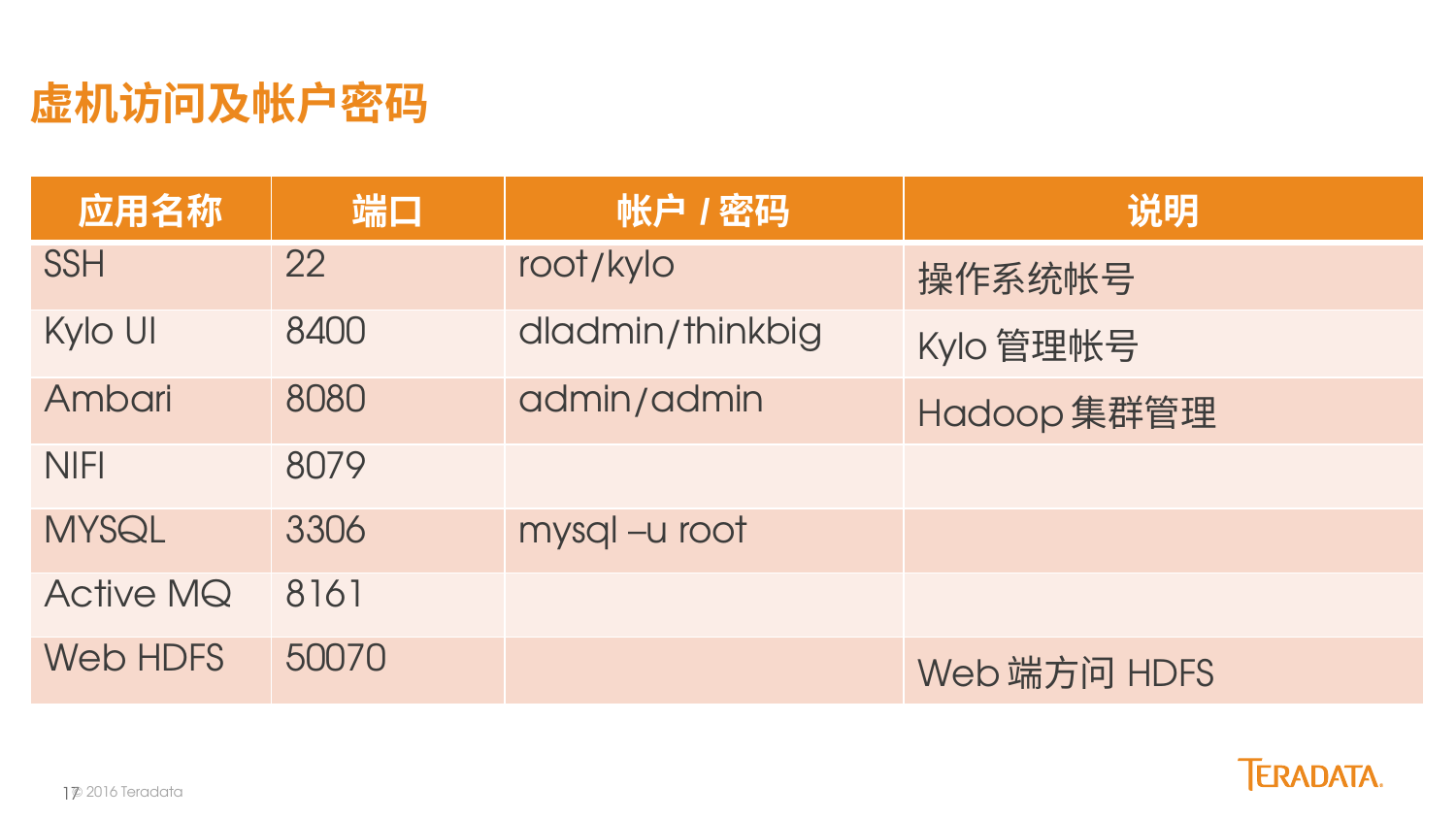

# 虚机访问及帐户密码
| 应用名称 | 端口 | 帐户/密码 | 说明 |
| --- | --- | --- | --- |
| SSH | 22 | root/kylo | 操作系统帐号 |
| Kylo UI | 8400 | dladmin/thinkbig | Kylo管理帐号 |
| Ambari | 8080 | admin/admin | Hadoop集群管理 |
| NIFI | 8079 |  |  |
| MYSQL | 3306 | mysql –u root |  |
| Active MQ | 8161 |  |  |
| Web HDFS | 50070 |  | Web端方问HDFS |
© 2016 Teradata